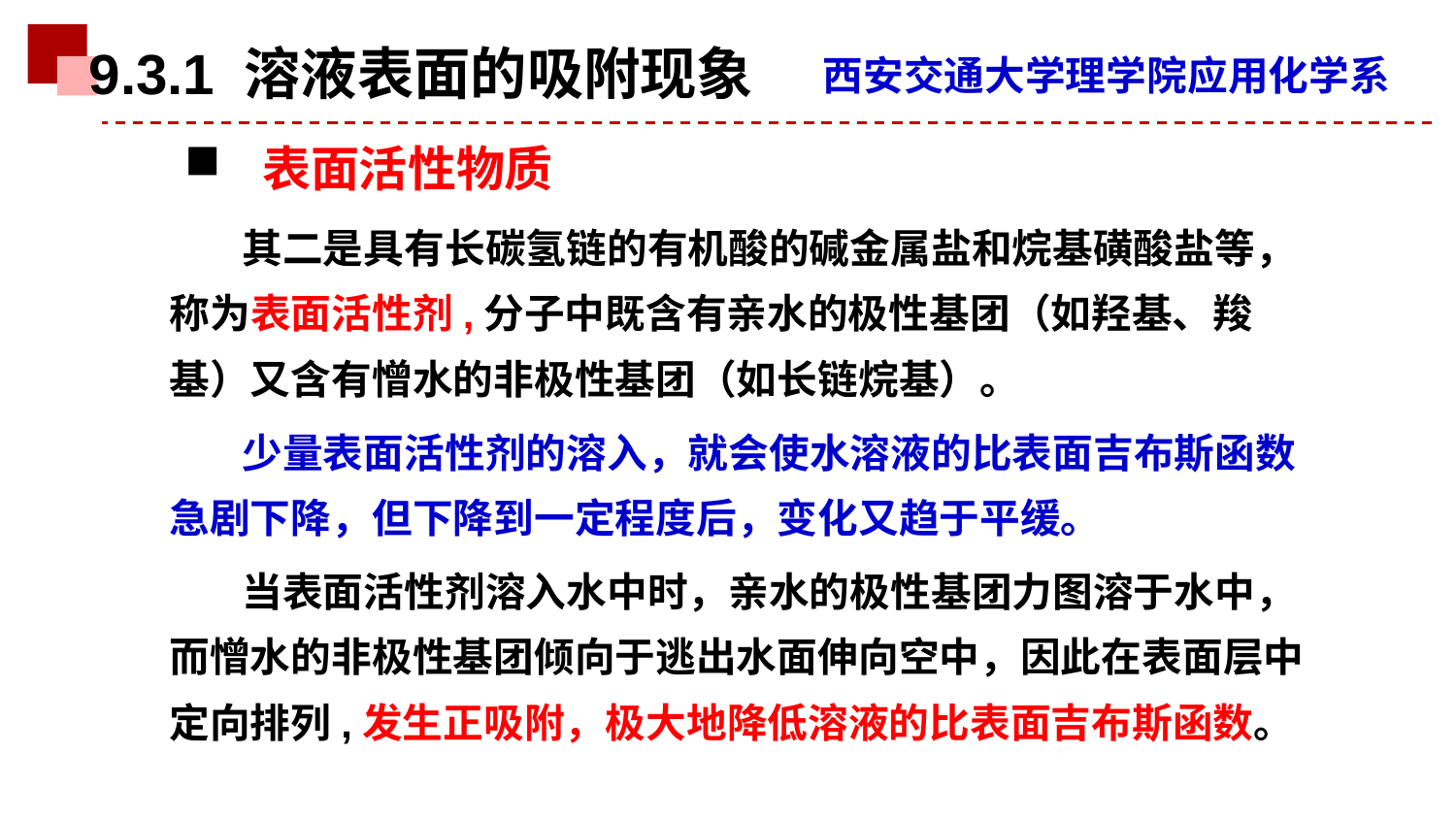

9.3.1 溶液表面的吸附现象
 表面活性物质
其二是具有长碳氢链的有机酸的碱金属盐和烷基磺酸盐等，称为表面活性剂,分子中既含有亲水的极性基团（如羟基、羧基）又含有憎水的非极性基团（如长链烷基）。
少量表面活性剂的溶入，就会使水溶液的比表面吉布斯函数急剧下降，但下降到一定程度后，变化又趋于平缓。
当表面活性剂溶入水中时，亲水的极性基团力图溶于水中，而憎水的非极性基团倾向于逃出水面伸向空中，因此在表面层中定向排列,发生正吸附，极大地降低溶液的比表面吉布斯函数。